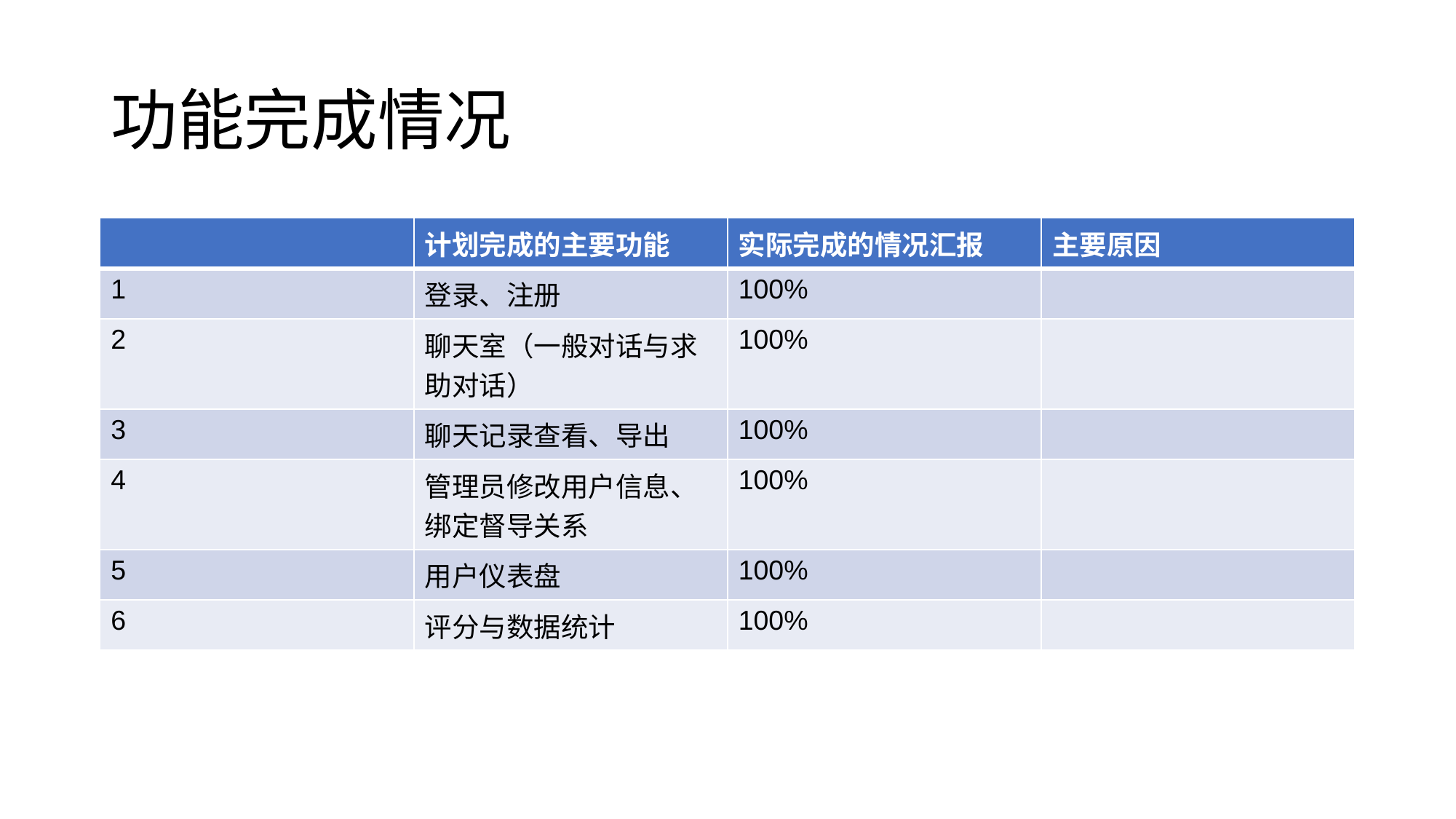

# 功能完成情况
|  | 计划完成的主要功能 | 实际完成的情况汇报 | 主要原因 |
| --- | --- | --- | --- |
| 1 | 登录、注册 | 100% |  |
| 2 | 聊天室（一般对话与求助对话） | 100% |  |
| 3 | 聊天记录查看、导出 | 100% |  |
| 4 | 管理员修改用户信息、绑定督导关系 | 100% |  |
| 5 | 用户仪表盘 | 100% |  |
| 6 | 评分与数据统计 | 100% |  |